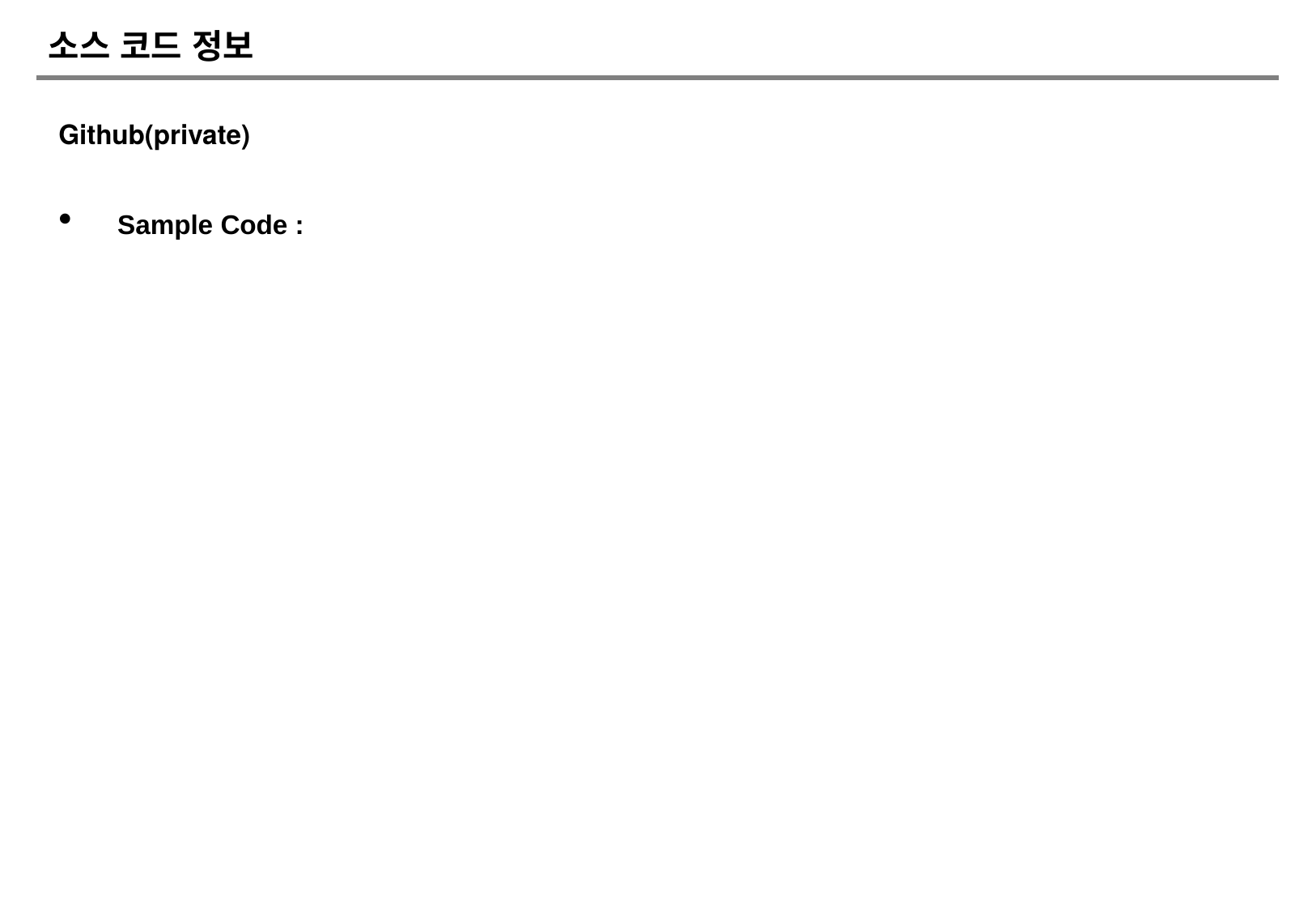

# 소스 코드 정보
Github(private)
Sample Code :